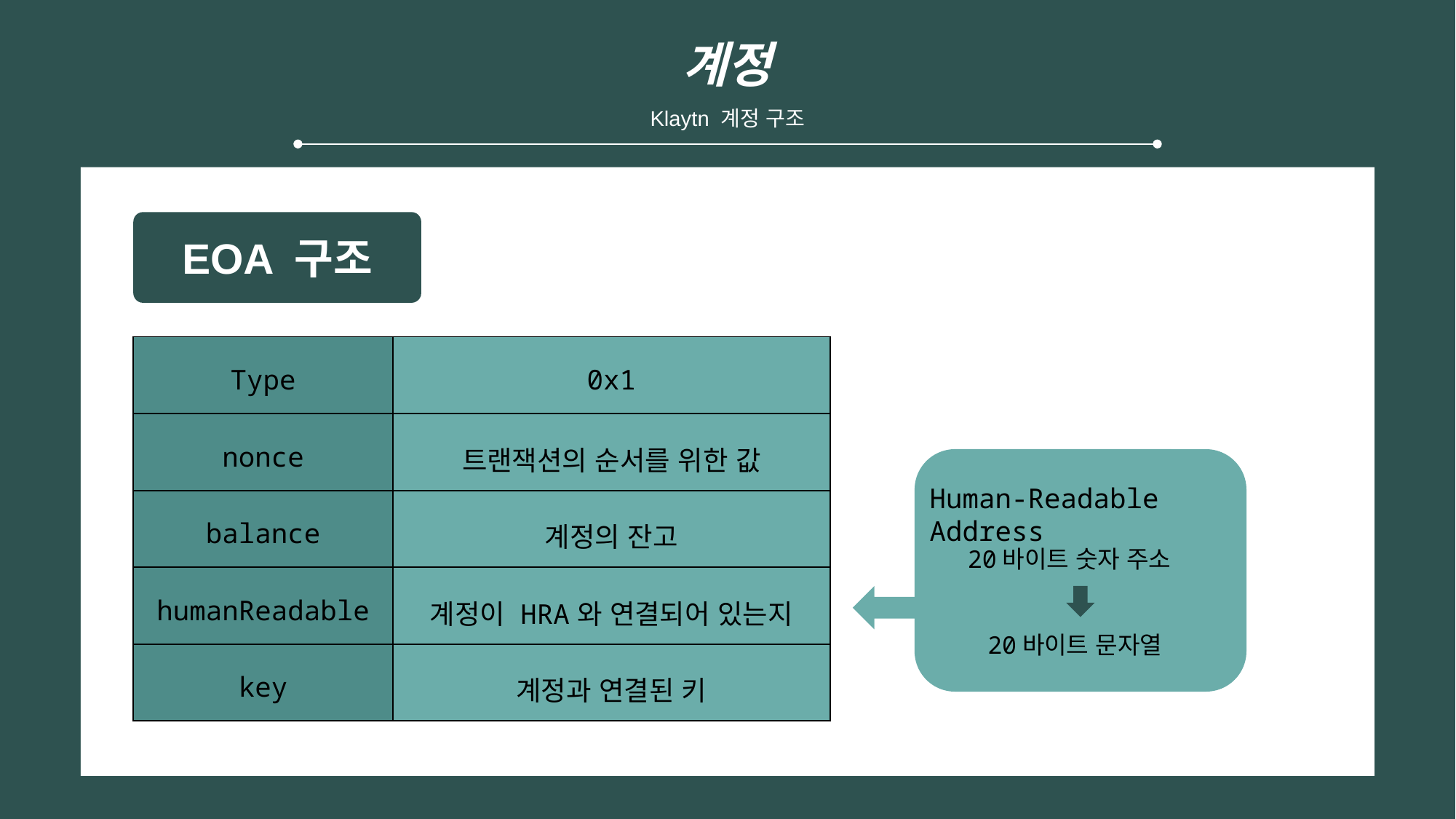

계정
Klaytn 계정 구조

EOA 구조
외부 소유 계정
| Type | 0x1 |
| --- | --- |
| nonce | 트랜잭션의 순서를 위한 값 |
| balance | 계정의 잔고 |
| humanReadable | 계정이 HRA와 연결되어 있는지 |
| key | 계정과 연결된 키 |

Human-Readable Address
20바이트 숫자 주소

20바이트 문자열